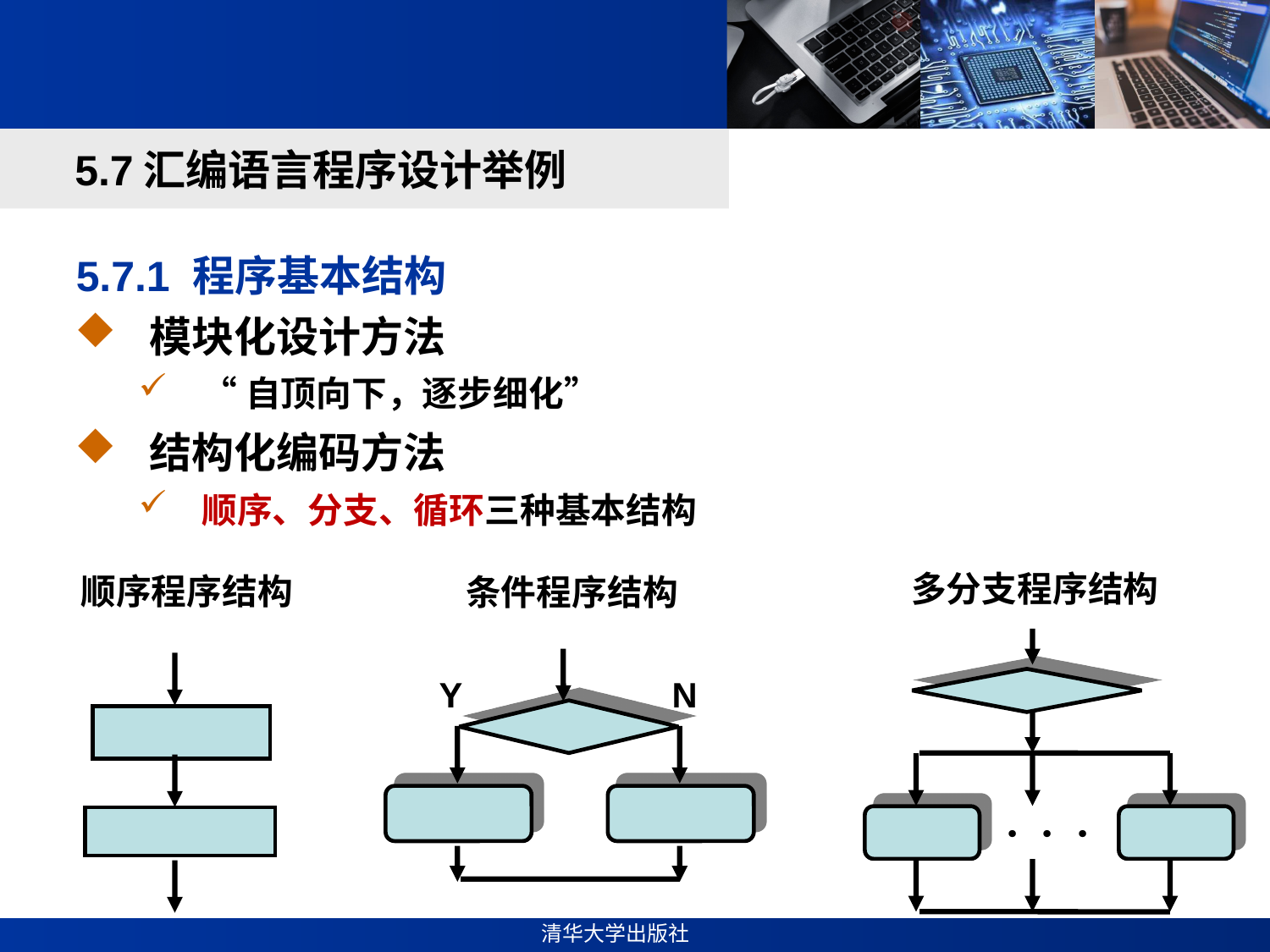

#
5.7汇编语言程序设计举例
5.7.1 程序基本结构
模块化设计方法
“自顶向下，逐步细化”
结构化编码方法
顺序、分支、循环三种基本结构
多分支程序结构
顺序程序结构
条件程序结构

Y
N

．．．